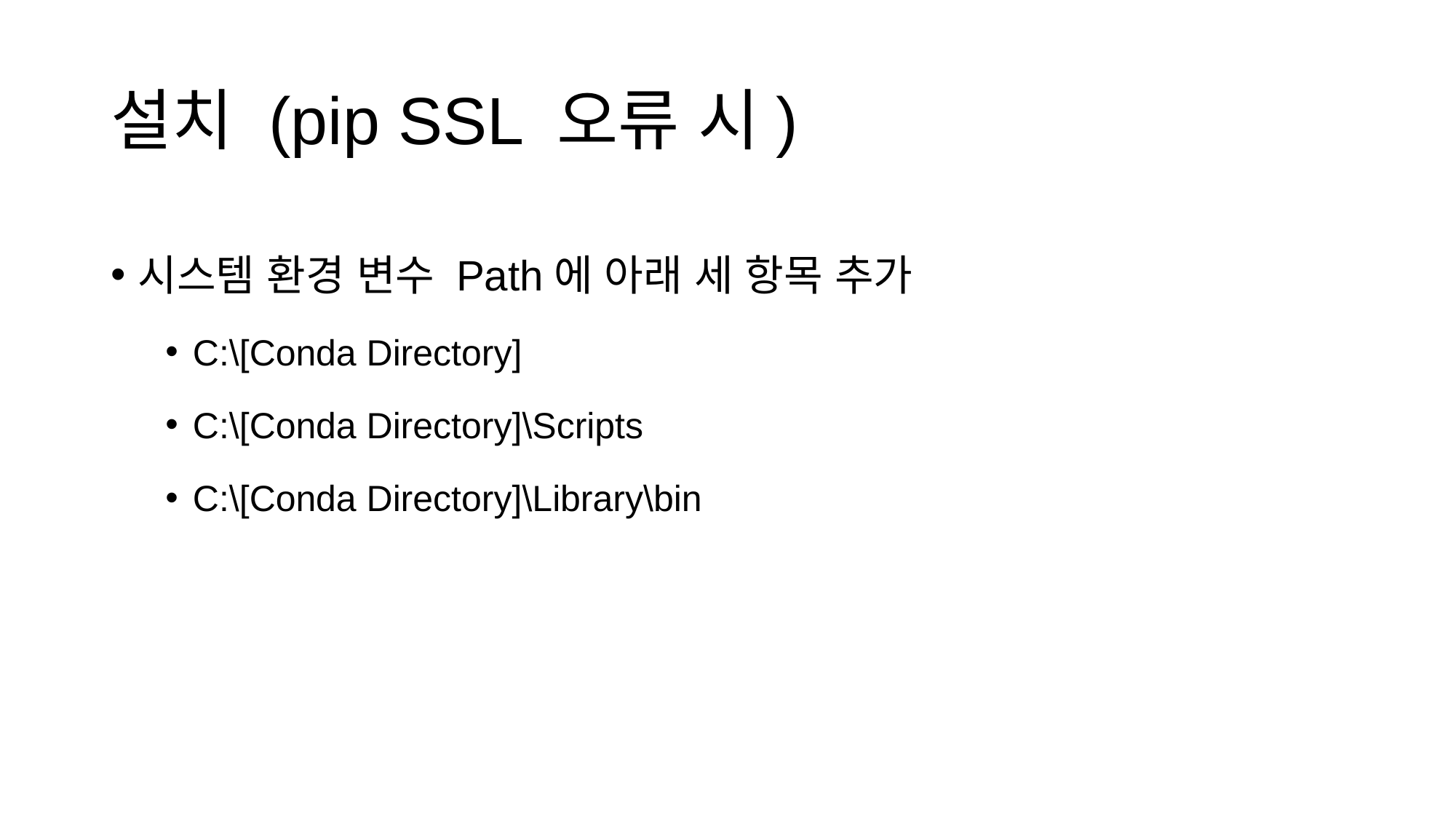

# 설치 (pip SSL 오류 시)
시스템 환경 변수 Path에 아래 세 항목 추가
C:\[Conda Directory]
C:\[Conda Directory]\Scripts
C:\[Conda Directory]\Library\bin